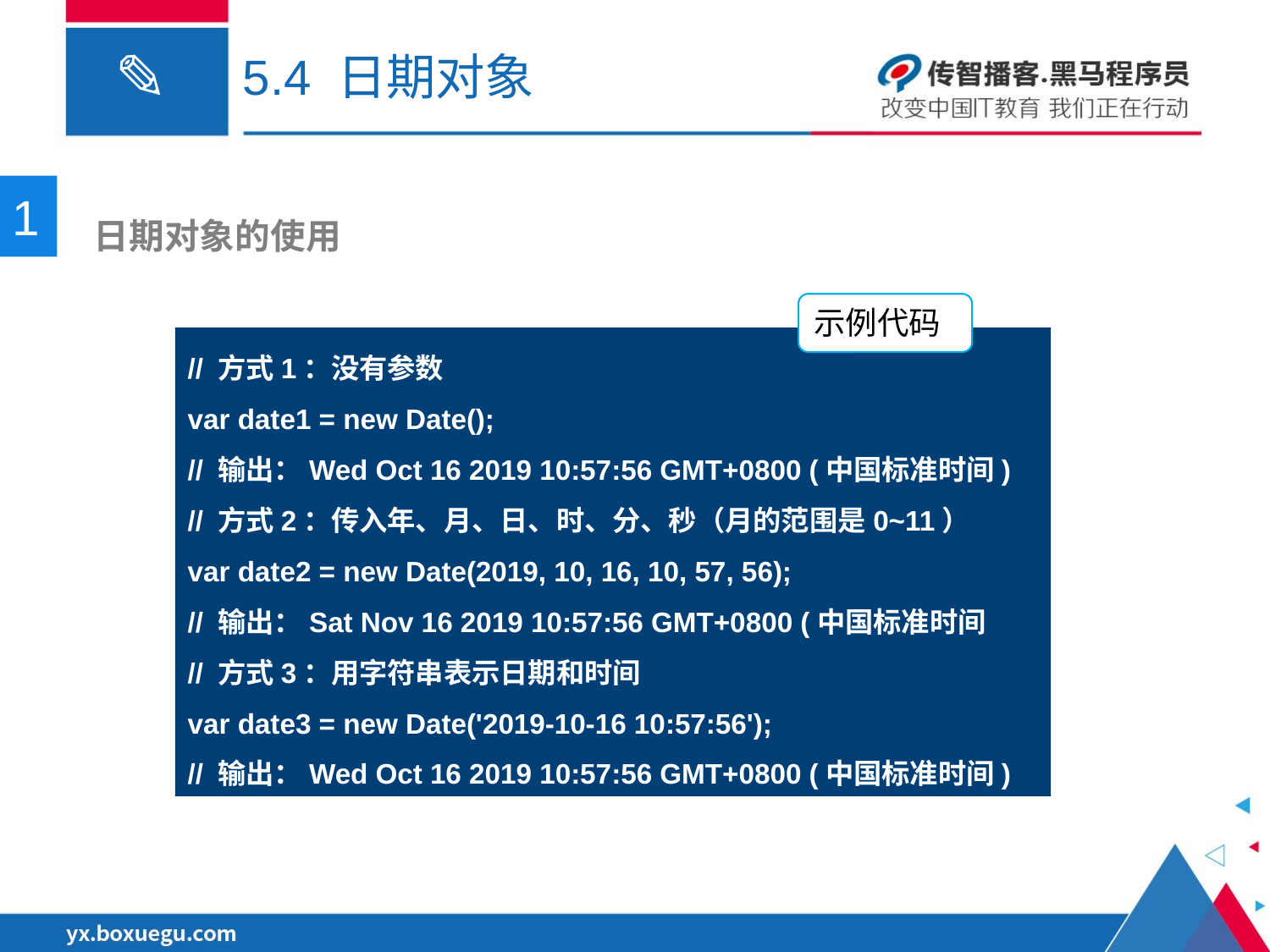

# 5.4 日期对象

1
  日期对象的使用
示例代码
// 方式1：没有参数
var date1 = new Date();
// 输出：Wed Oct 16 2019 10:57:56 GMT+0800 (中国标准时间)
// 方式2：传入年、月、日、时、分、秒（月的范围是0~11）
var date2 = new Date(2019, 10, 16, 10, 57, 56);
// 输出：Sat Nov 16 2019 10:57:56 GMT+0800 (中国标准时间
// 方式3：用字符串表示日期和时间
var date3 = new Date('2019-10-16 10:57:56');
// 输出：Wed Oct 16 2019 10:57:56 GMT+0800 (中国标准时间)